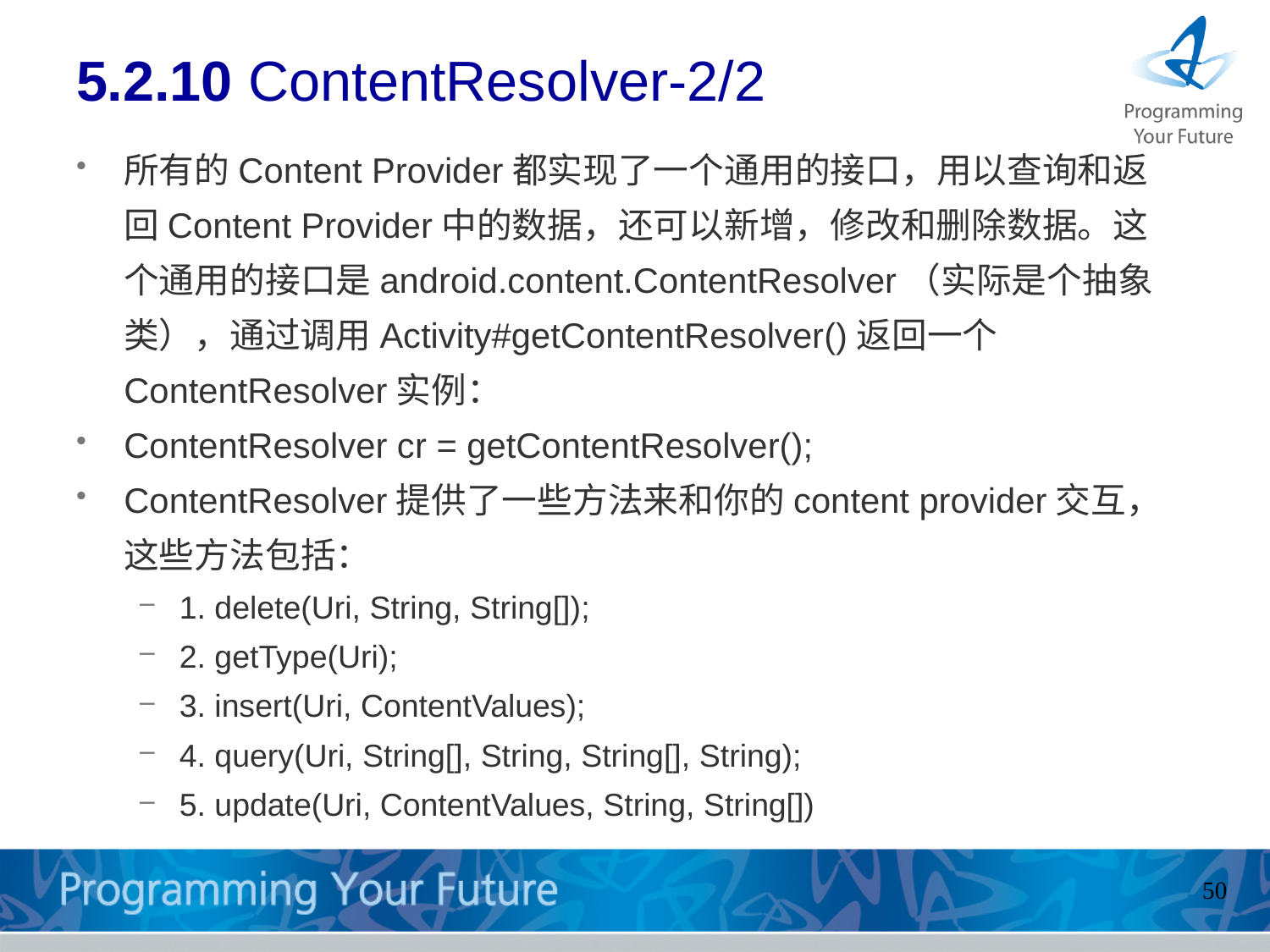

# 5.2.10 ContentResolver-2/2
所有的Content Provider都实现了一个通用的接口，用以查询和返回Content Provider中的数据，还可以新增，修改和删除数据。这个通用的接口是android.content.ContentResolver（实际是个抽象类），通过调用Activity#getContentResolver()返回一个ContentResolver实例：
ContentResolver cr = getContentResolver();
ContentResolver提供了一些方法来和你的content provider交互，这些方法包括：
1. delete(Uri, String, String[]);
2. getType(Uri);
3. insert(Uri, ContentValues);
4. query(Uri, String[], String, String[], String);
5. update(Uri, ContentValues, String, String[])